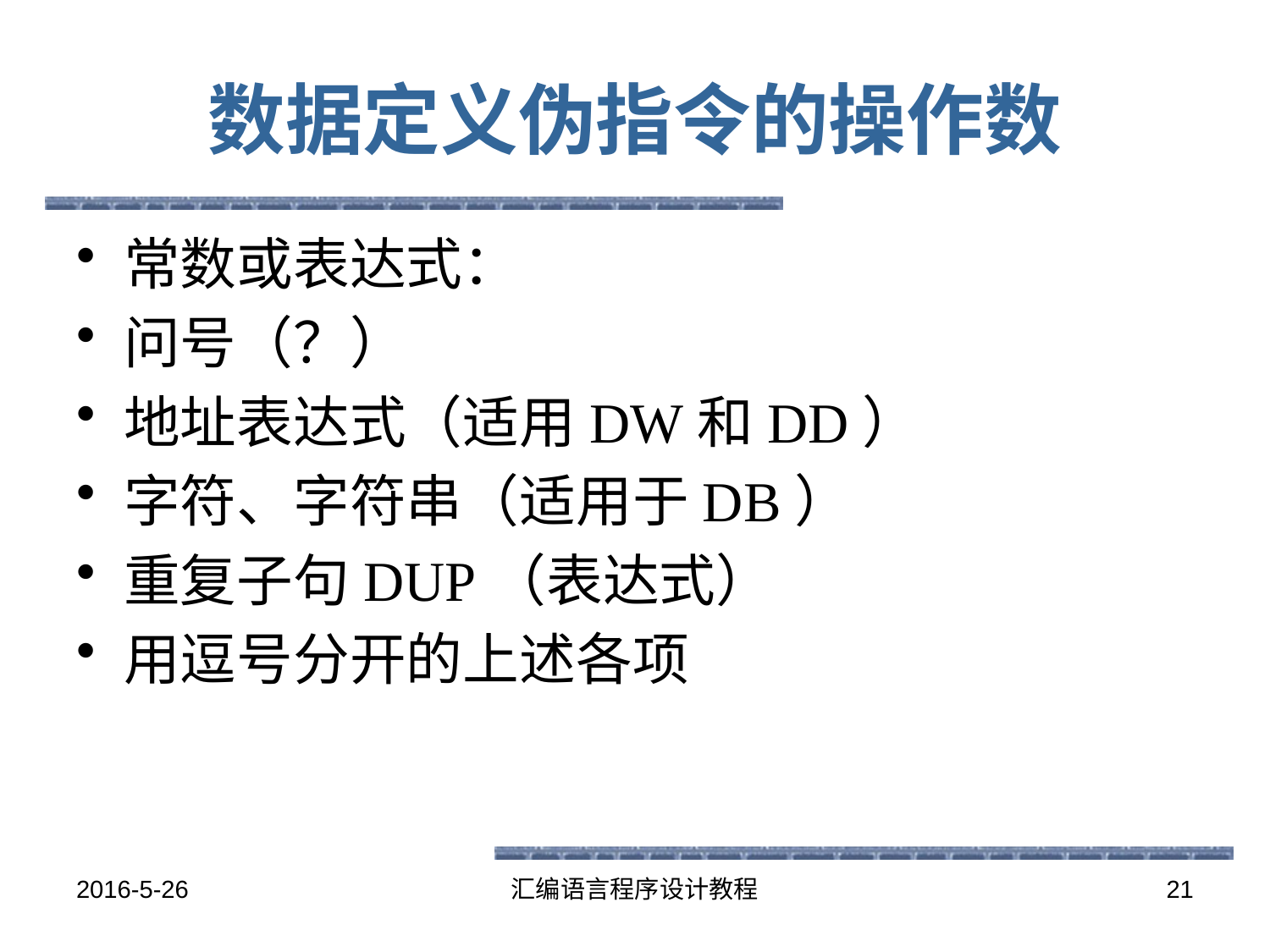

# 数据定义伪指令的操作数
常数或表达式：
问号（？）
地址表达式（适用DW和DD）
字符、字符串（适用于DB）
重复子句DUP（表达式）
用逗号分开的上述各项
2016-5-26
汇编语言程序设计教程
21